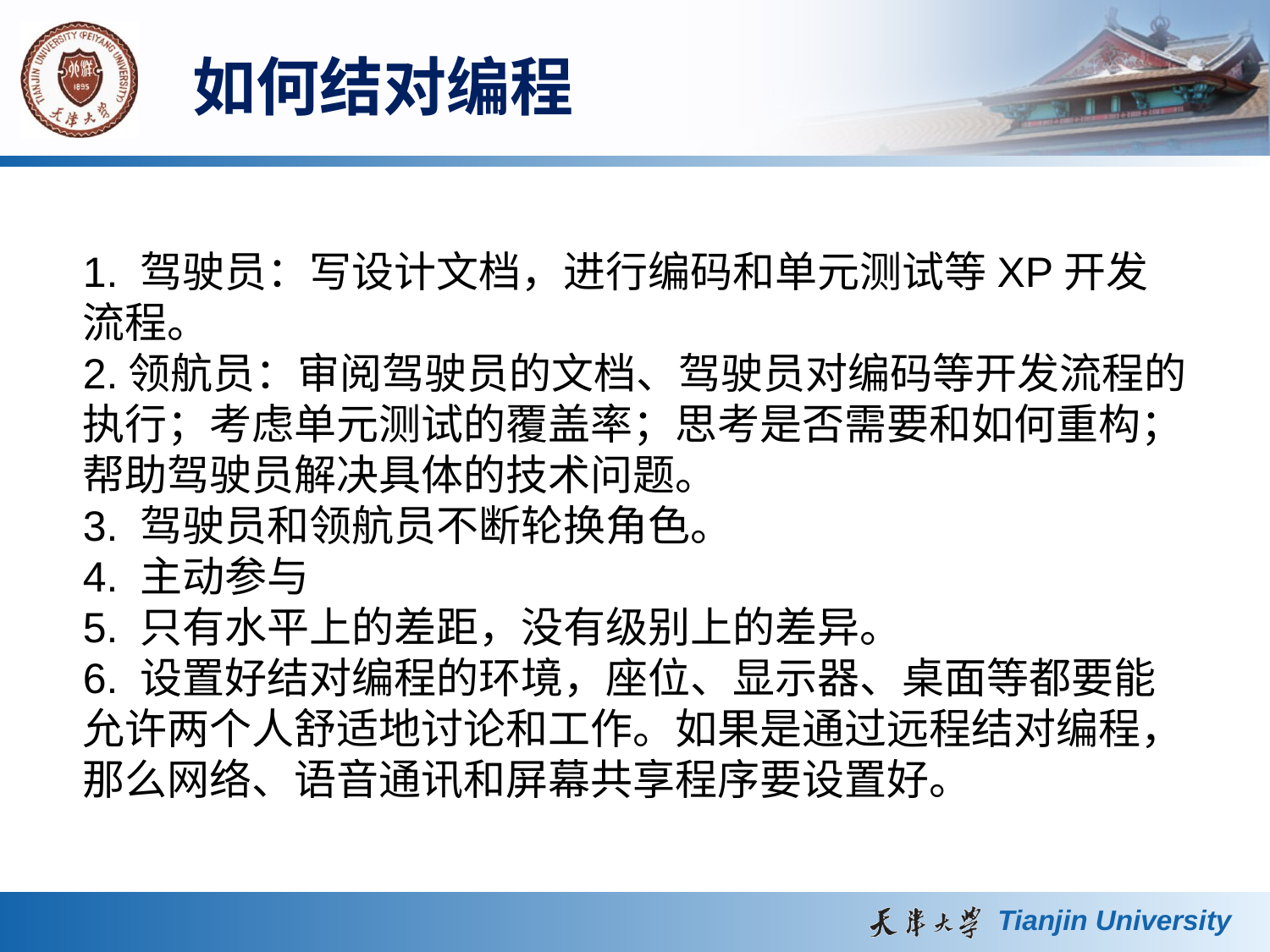

如何结对编程
# 1. 驾驶员：写设计文档，进行编码和单元测试等XP开发流程。 2.领航员：审阅驾驶员的文档、驾驶员对编码等开发流程的执行；考虑单元测试的覆盖率；思考是否需要和如何重构；帮助驾驶员解决具体的技术问题。 3. 驾驶员和领航员不断轮换角色。 4. 主动参与 5. 只有水平上的差距，没有级别上的差异。 6. 设置好结对编程的环境，座位、显示器、桌面等都要能允许两个人舒适地讨论和工作。如果是通过远程结对编程，那么网络、语音通讯和屏幕共享程序要设置好。
28